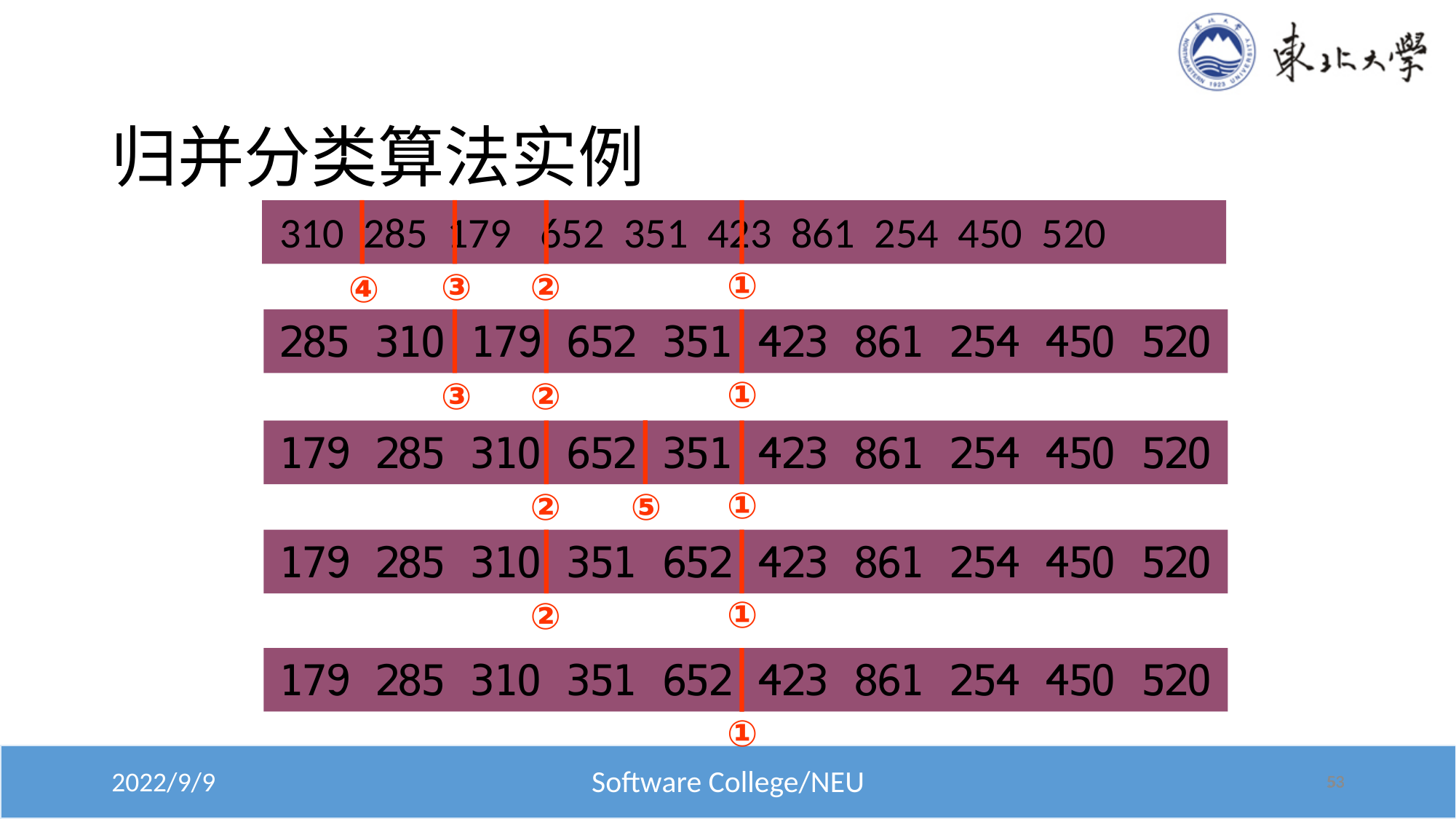

# 归并分类算法实例
  310  285  179   652  351  423  861  254  450  520

④

③

②

①
285  310  179  652  351  423  861  254  450  520

③

②

①

⑤
179  285  310  652  351  423  861  254  450  520

②

①
179  285  310  351  652  423  861  254  450  520

②

①
179  285  310  351  652  423  861  254  450  520

①
53